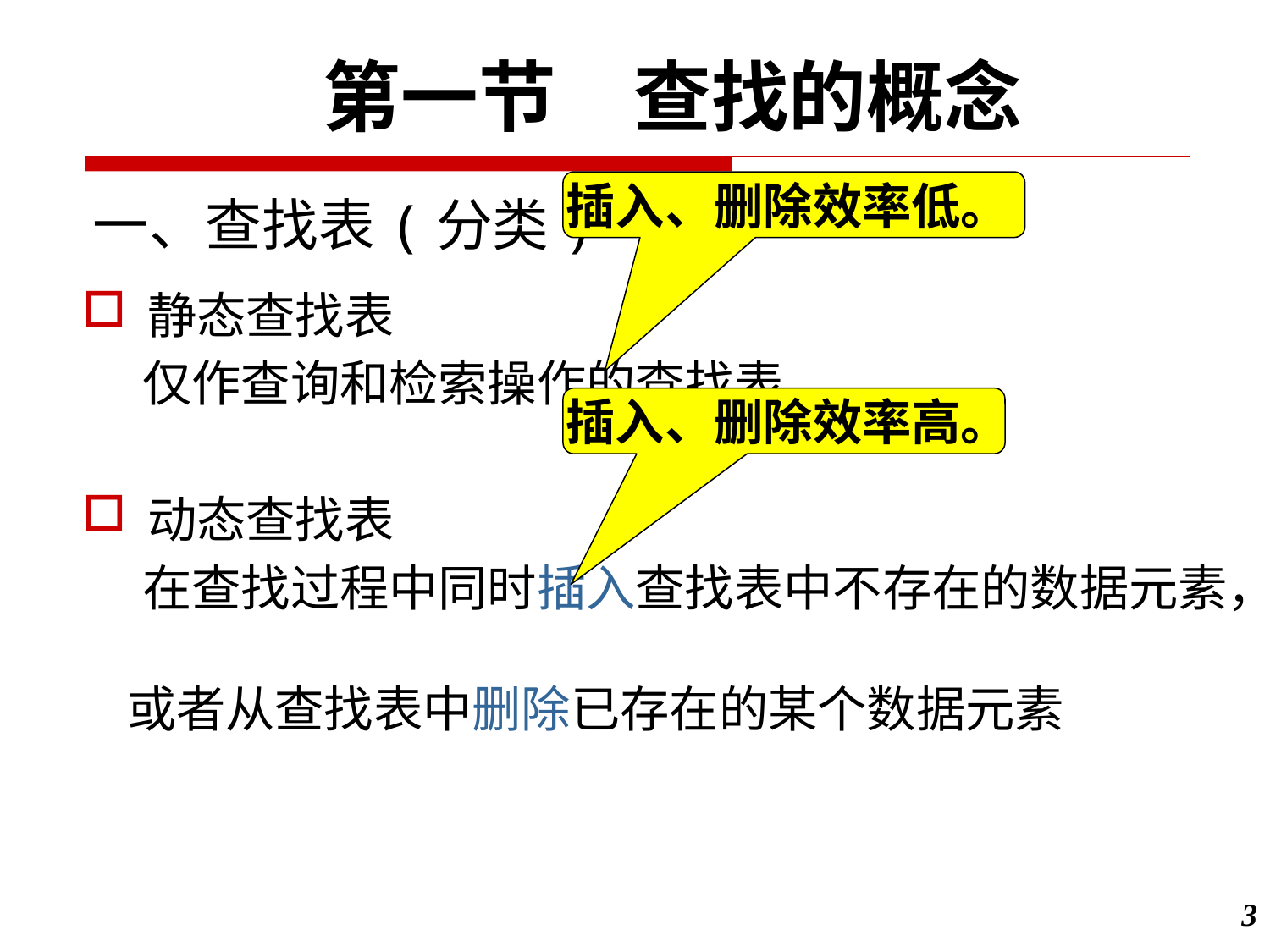

第一节　查找的概念
一、查找表(分类)
插入、删除效率低。
静态查找表
　 仅作查询和检索操作的查找表。

动态查找表
　 在查找过程中同时插入查找表中不存在的数据元素，
   或者从查找表中删除已存在的某个数据元素
插入、删除效率高。
3